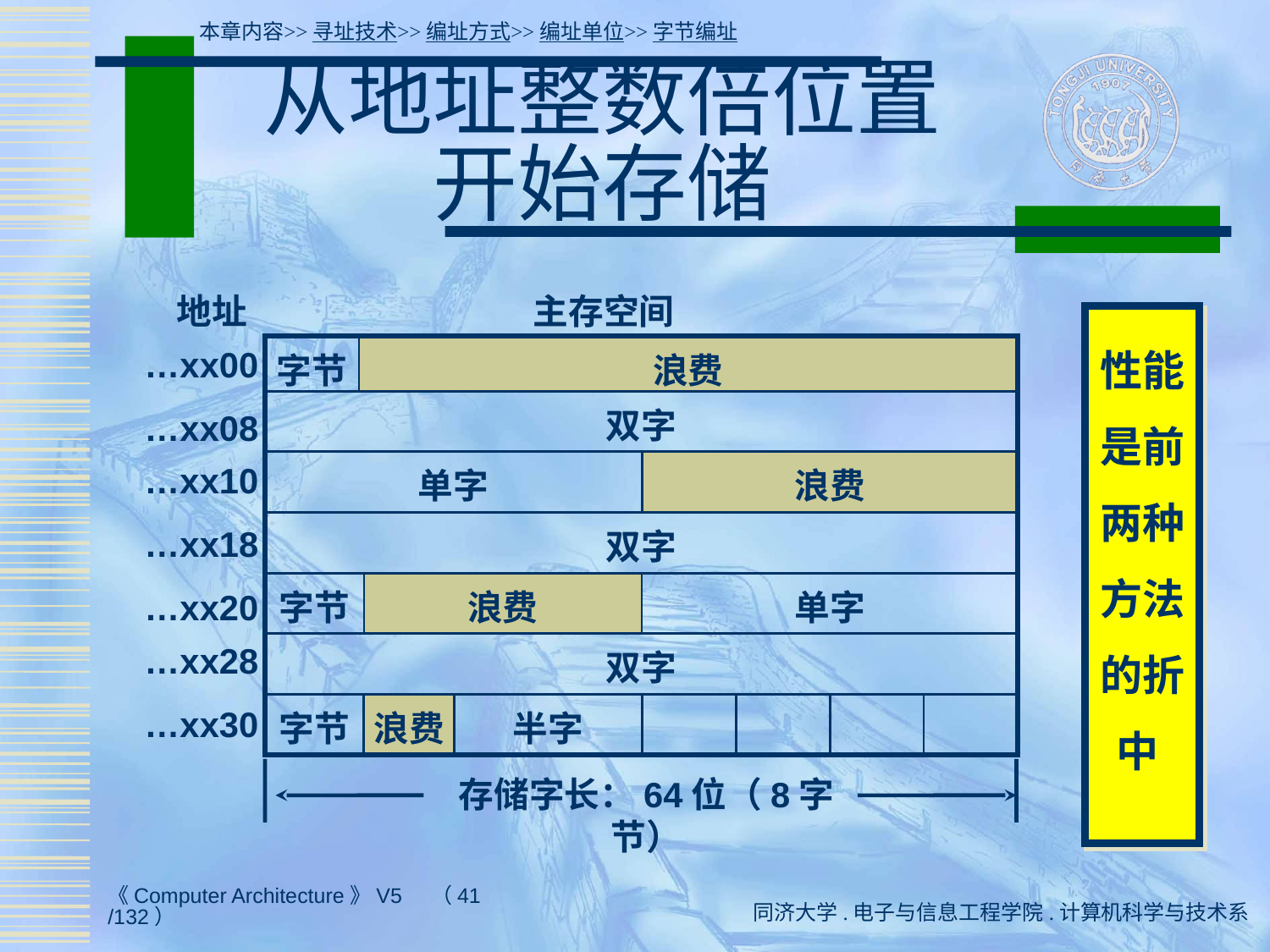

本章内容>>寻址技术>>编址方式>>编址单位>>字节编址
# 从地址整数倍位置 开始存储
地址
主存空间
性能是前两种方法的折中
…xx00
| 字节 | 浪费 |  |  |  |  |  |  |
| --- | --- | --- | --- | --- | --- | --- | --- |
| 双字 |  |  |  |  |  |  |  |
| 单字 |  |  |  | 浪费 |  |  |  |
| 双字 |  |  |  |  |  |  |  |
| 字节 |  | 浪费 |  | 单字 |  |  |  |
| 双字 |  |  |  |  |  |  |  |
| 字节 |  | 浪费 | 半字 |  |  |  |  |
…xx08
…xx10
…xx18
…xx20
…xx28
…xx30

存储字长：64位（8字节）